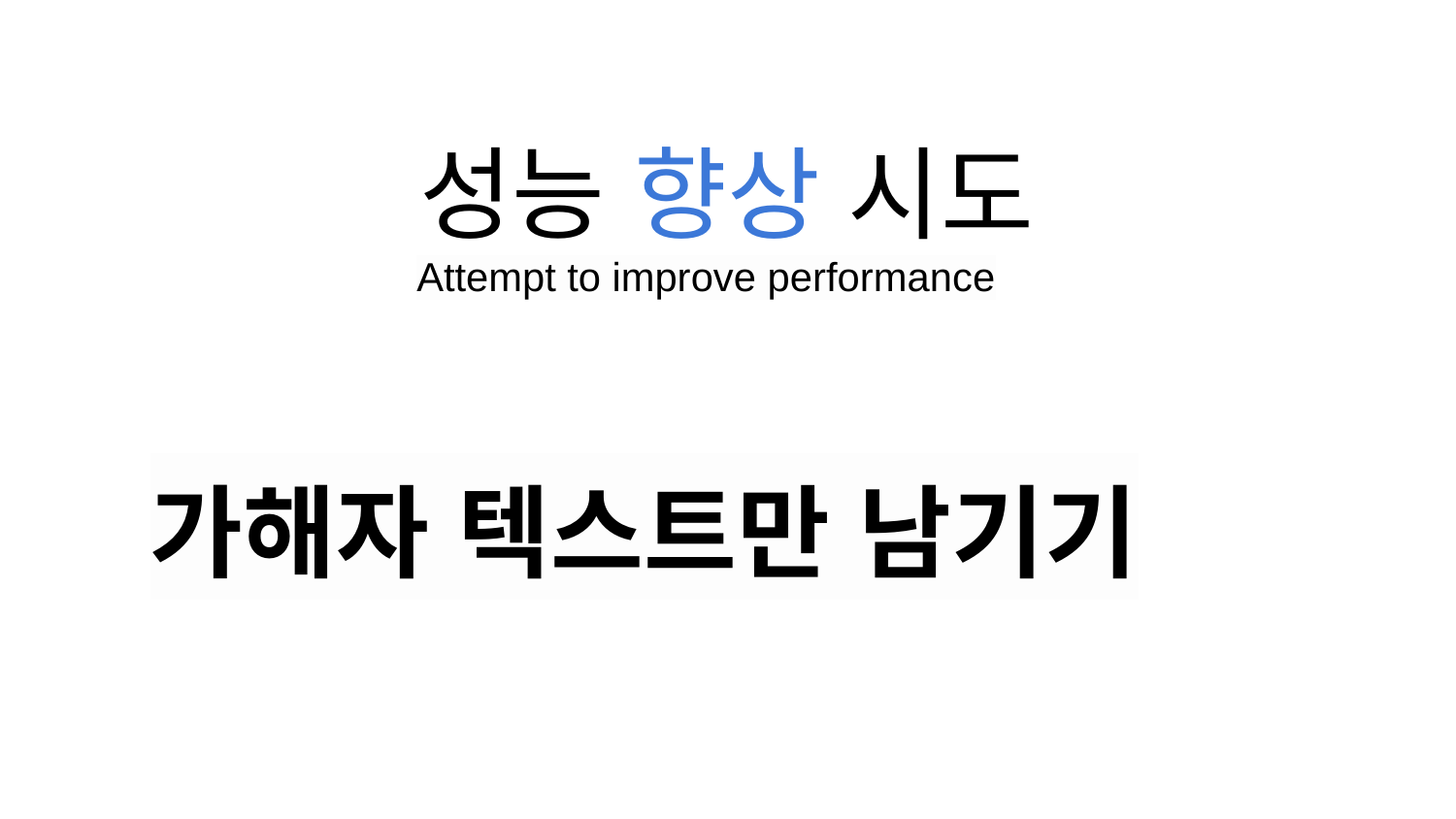

# 성능 향상 시도
Attempt to improve performance
가해자 텍스트만 남기기